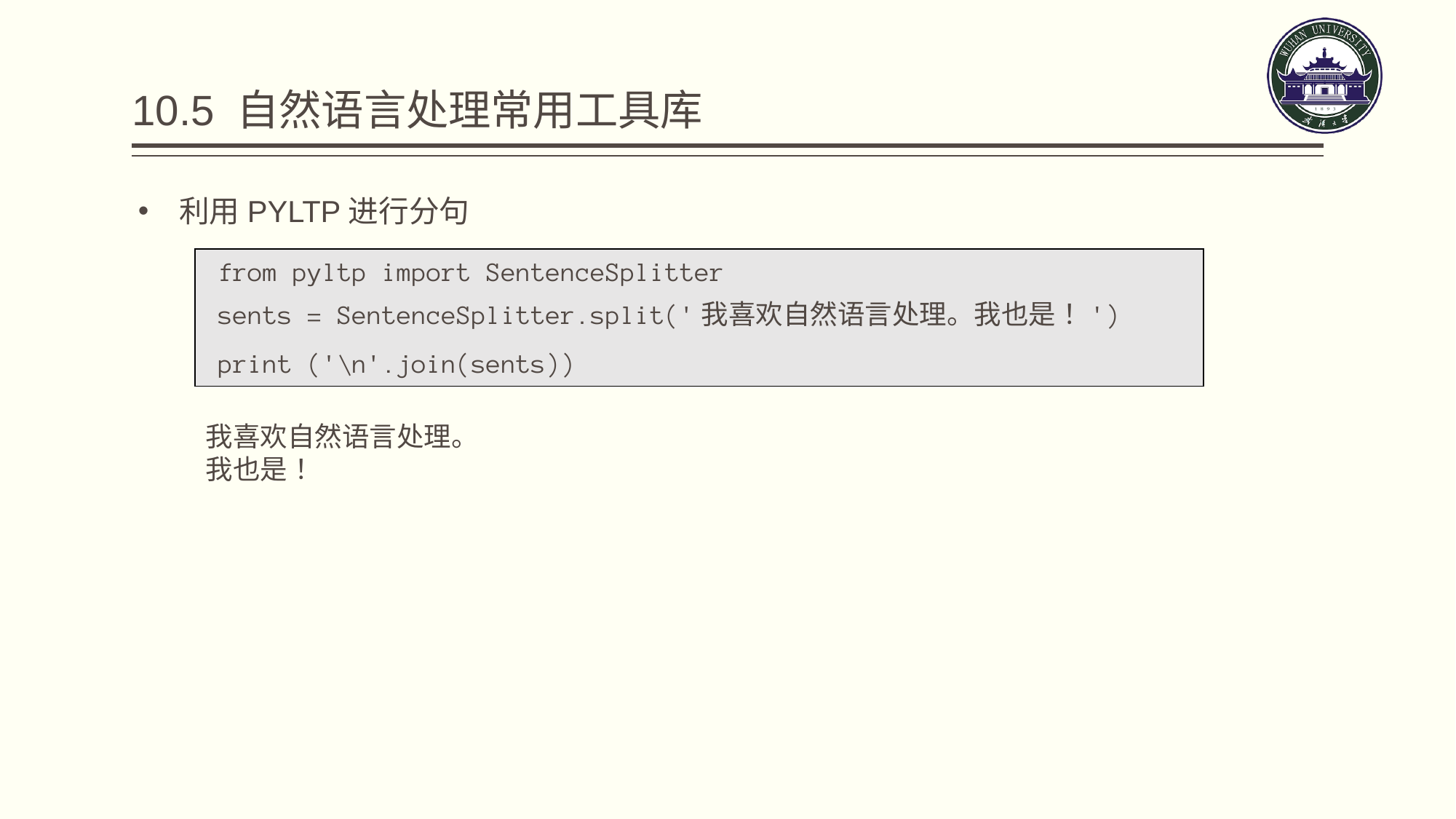

# 10.5 自然语言处理常用工具库
利用PYLTP进行分句
| from pyltp import SentenceSplitter |
| --- |
| sents = SentenceSplitter.split('我喜欢自然语言处理。我也是！') |
| print ('\n'.join(sents)) |
我喜欢自然语言处理。
我也是！